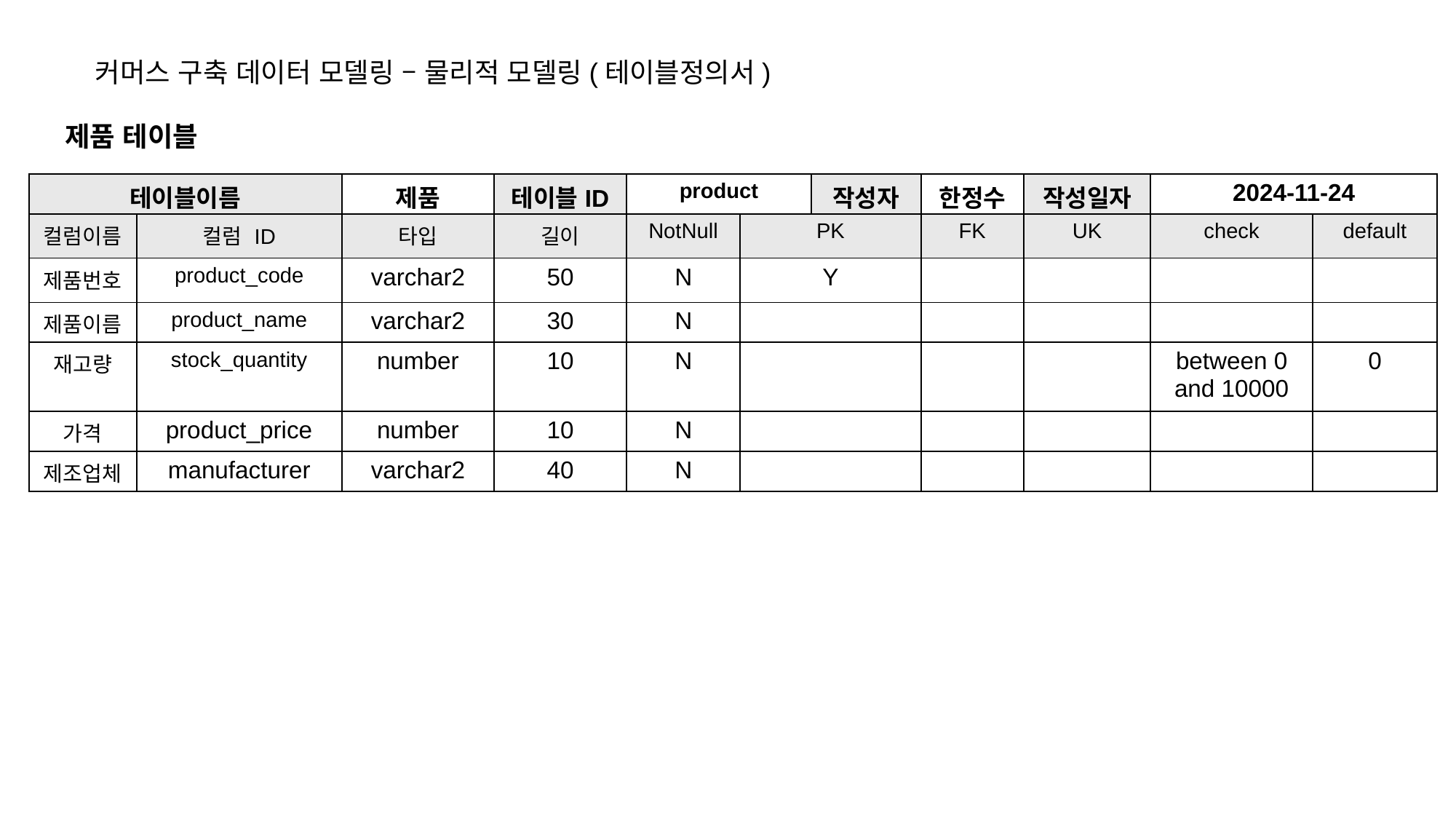

커머스 구축 데이터 모델링 – 물리적 모델링(테이블정의서)
제품 테이블
| 테이블이름 |  | 제품 | 테이블ID | product |  | 작성자 | 한정수 | 작성일자 | 2024-11-24 |  |
| --- | --- | --- | --- | --- | --- | --- | --- | --- | --- | --- |
| 컬럼이름 | 컬럼 ID | 타입 | 길이 | NotNull | PK |  | FK | UK | check | default |
| 제품번호 | product\_code | varchar2 | 50 | N | Y |  |  |  |  |  |
| 제품이름 | product\_name | varchar2 | 30 | N |  |  |  |  |  |  |
| 재고량 | stock\_quantity | number | 10 | N |  |  |  |  | between 0 and 10000 | 0 |
| 가격 | product\_price | number | 10 | N |  |  |  |  |  |  |
| 제조업체 | manufacturer | varchar2 | 40 | N |  |  |  |  |  |  |